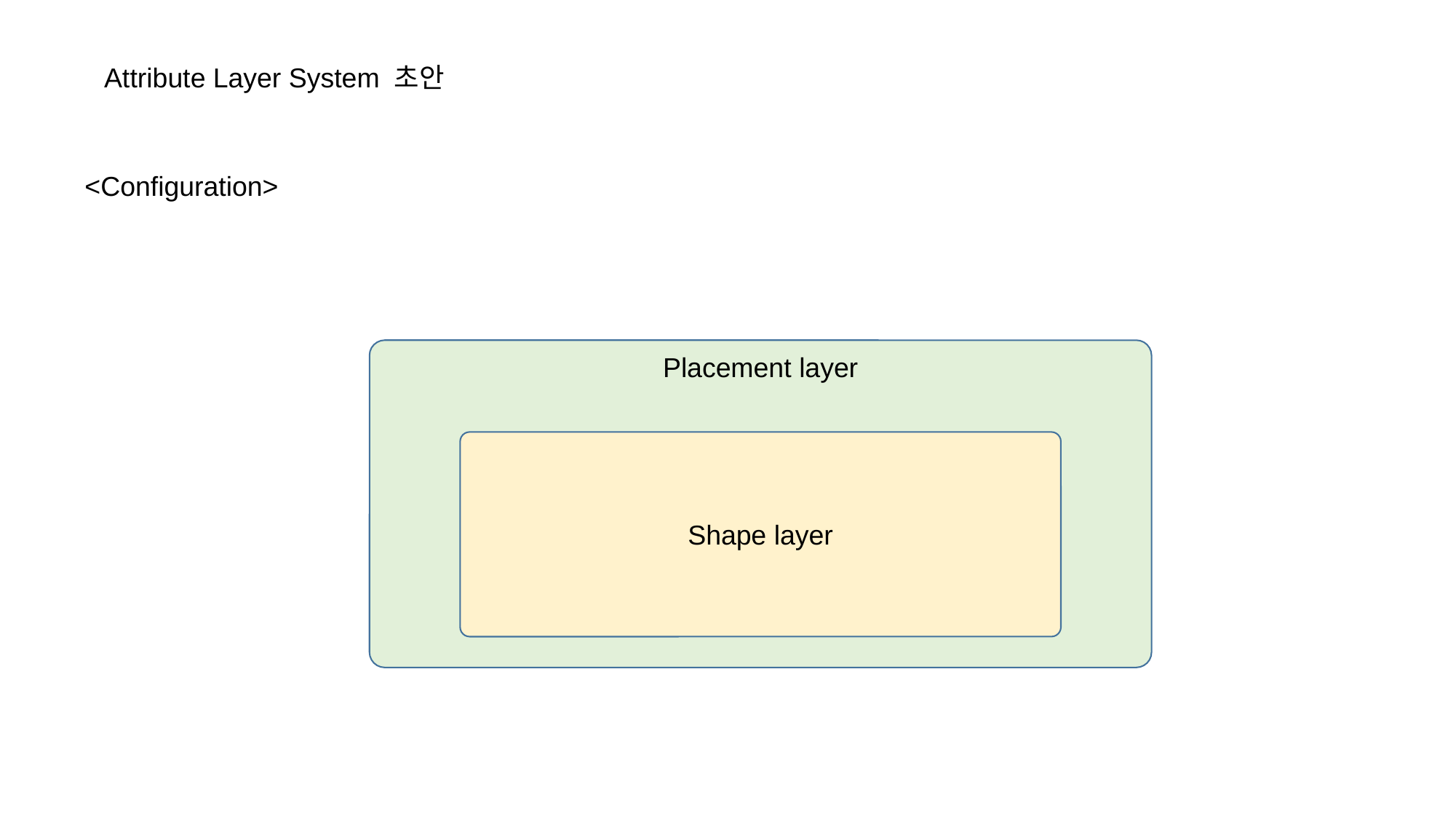

Attribute Layer System 초안
<Configuration>
Placement layer
Shape layer